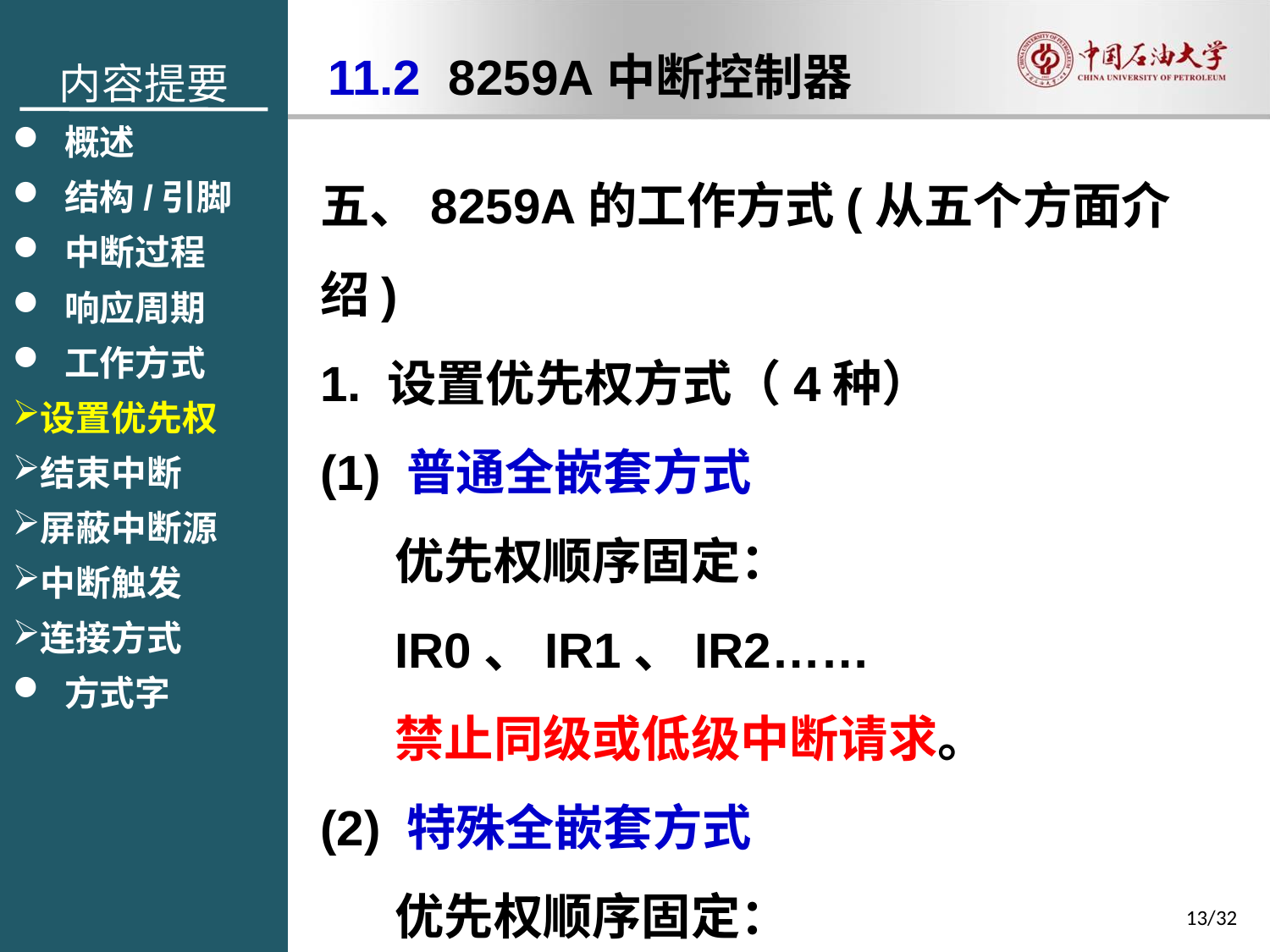

内容提要
 概述
 结构/引脚
 中断过程
 响应周期
 工作方式
设置优先权
结束中断
屏蔽中断源
中断触发
连接方式
 方式字
11.2  8259A中断控制器
五、8259A的工作方式(从五个方面介绍)
1. 设置优先权方式（4种）
(1) 普通全嵌套方式
优先权顺序固定：IR0、IR1、IR2……
禁止同级或低级中断请求。
(2) 特殊全嵌套方式
优先权顺序固定：IR0、IR1、IR2……
响应同级，禁止低级中断请求。
13/32